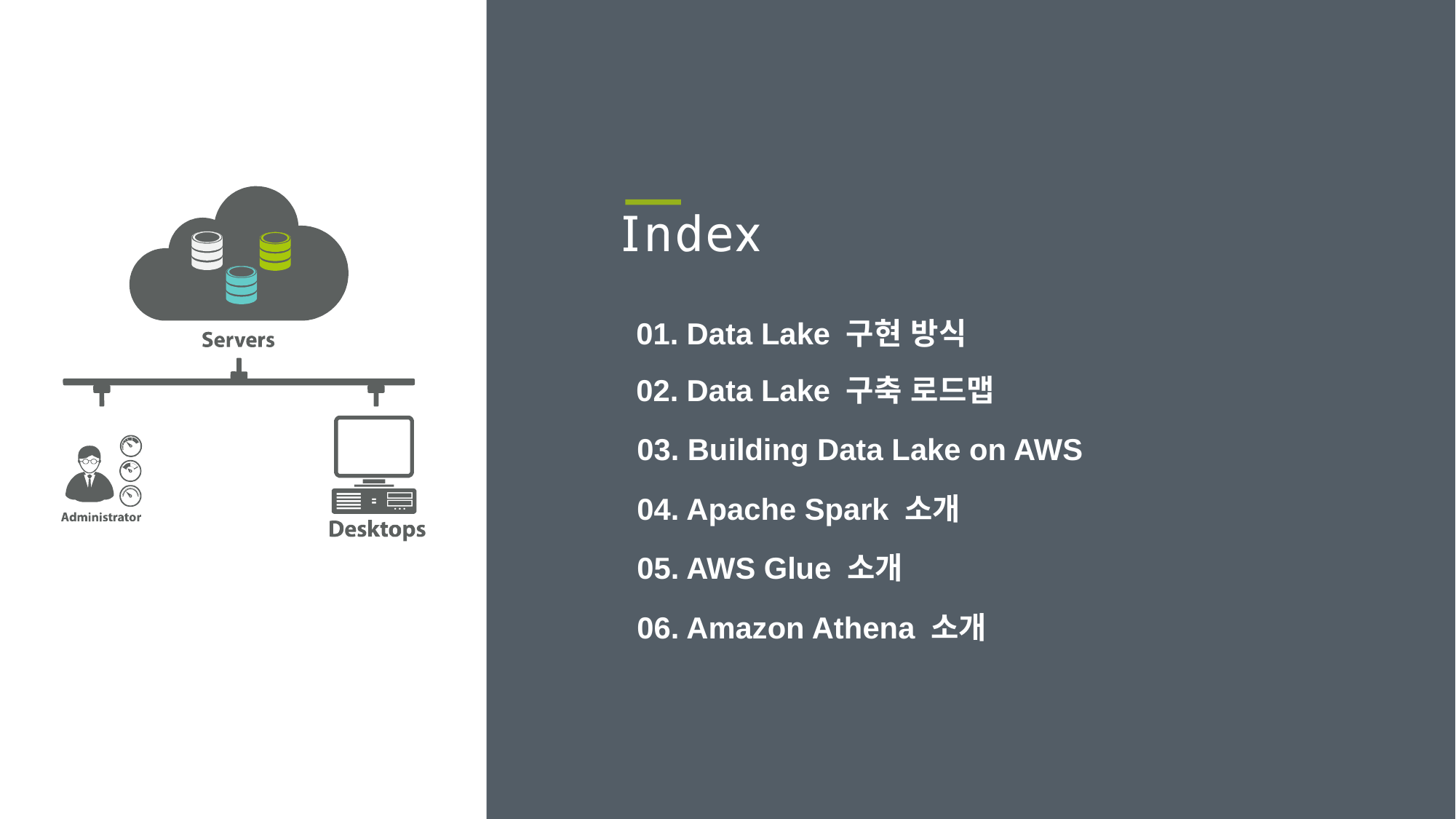

01. Data Lake 구현 방식
02. Data Lake 구축 로드맵
03. Building Data Lake on AWS
04. Apache Spark 소개
05. AWS Glue 소개

06. Amazon Athena 소개